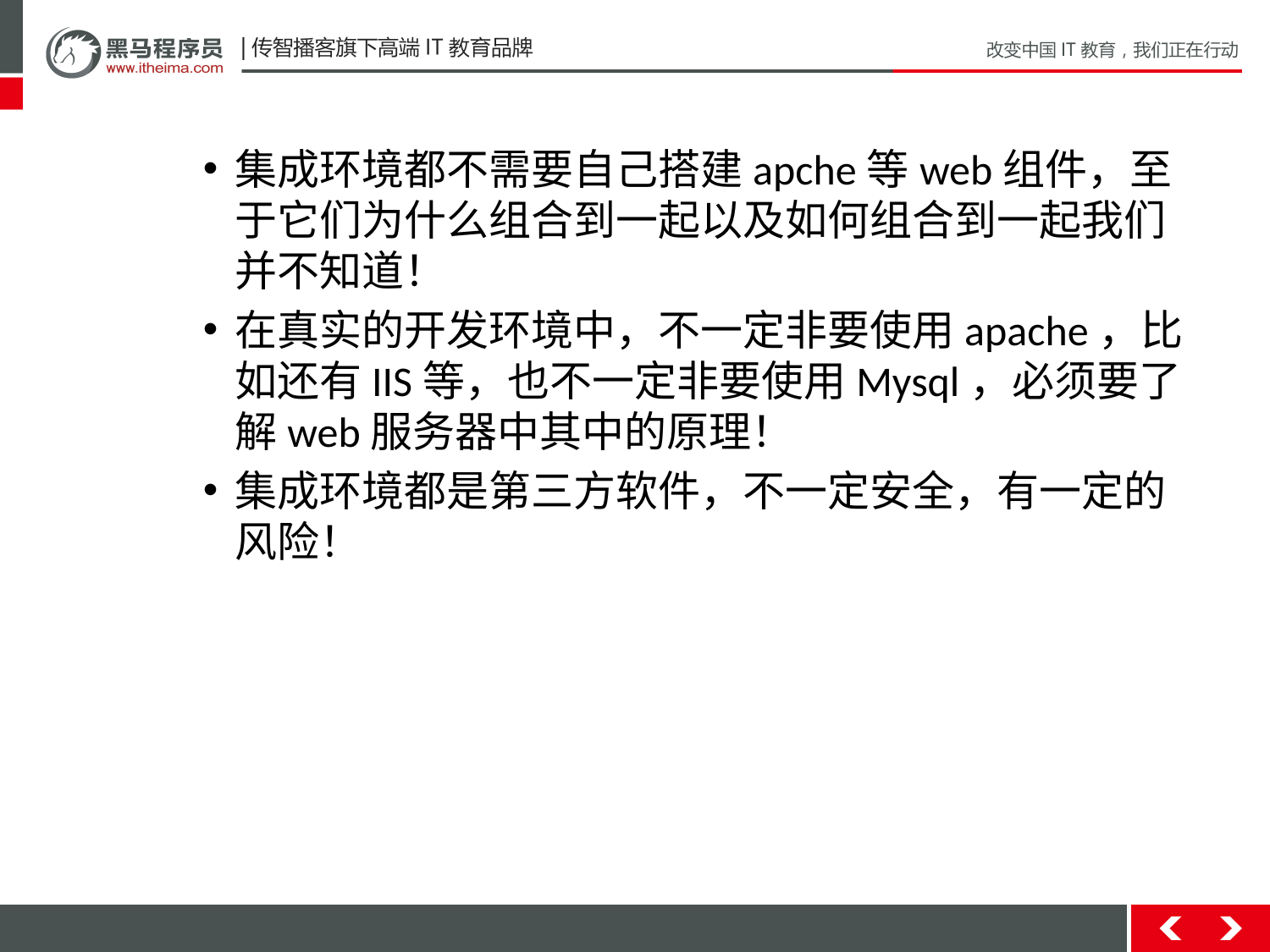

集成环境都不需要自己搭建apche等web组件，至于它们为什么组合到一起以及如何组合到一起我们并不知道！
在真实的开发环境中，不一定非要使用apache，比如还有IIS等，也不一定非要使用Mysql，必须要了解web服务器中其中的原理！
集成环境都是第三方软件，不一定安全，有一定的风险！